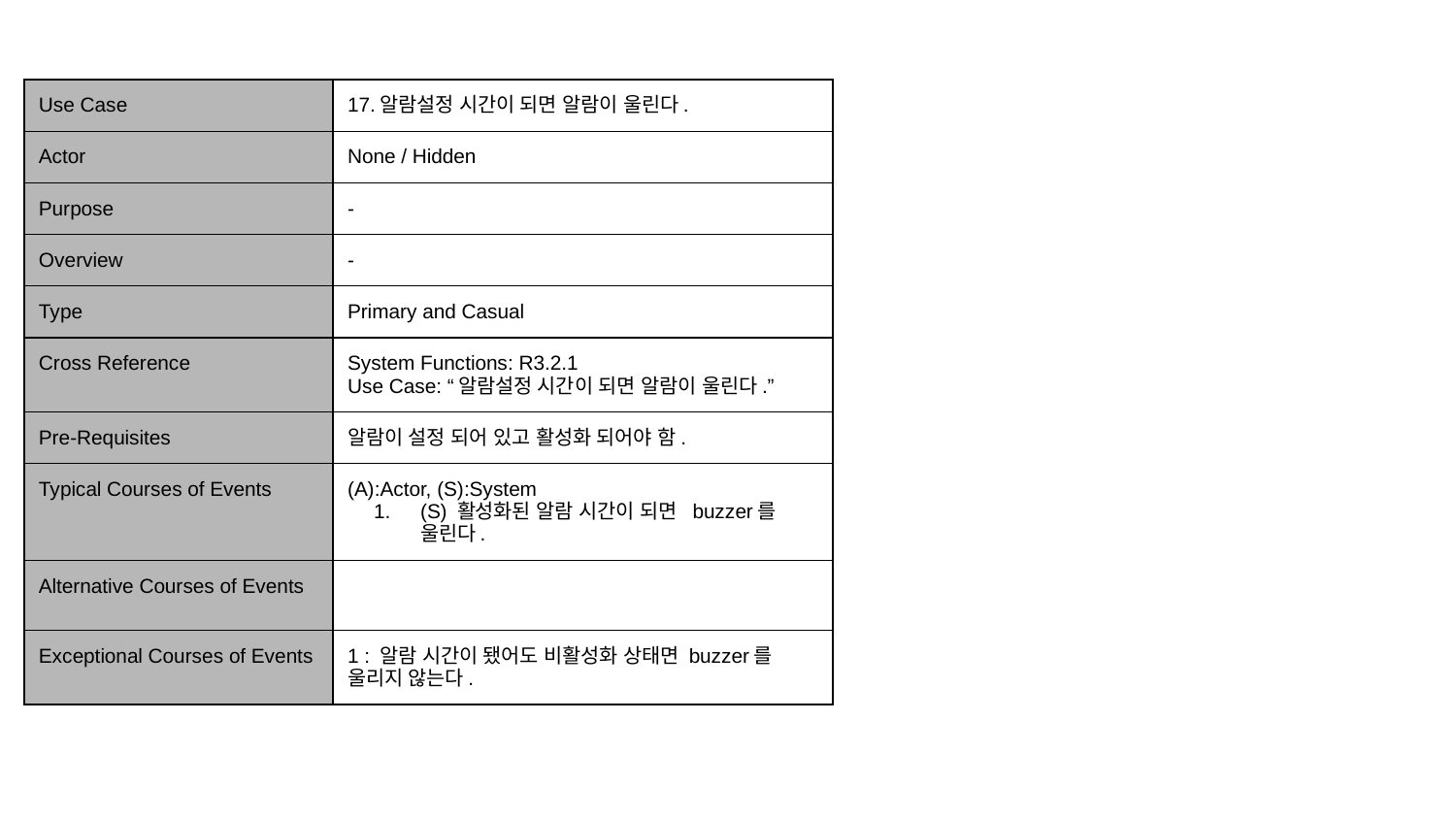

| Use Case | 17.알람설정 시간이 되면 알람이 울린다. |
| --- | --- |
| Actor | None / Hidden |
| Purpose | - |
| Overview | - |
| Type | Primary and Casual |
| Cross Reference | System Functions: R3.2.1 Use Case: “알람설정 시간이 되면 알람이 울린다.” |
| Pre-Requisites | 알람이 설정 되어 있고 활성화 되어야 함. |
| Typical Courses of Events | (A):Actor, (S):System (S) 활성화된 알람 시간이 되면 buzzer를 울린다. |
| Alternative Courses of Events |  |
| Exceptional Courses of Events | 1 : 알람 시간이 됐어도 비활성화 상태면 buzzer를 울리지 않는다. |